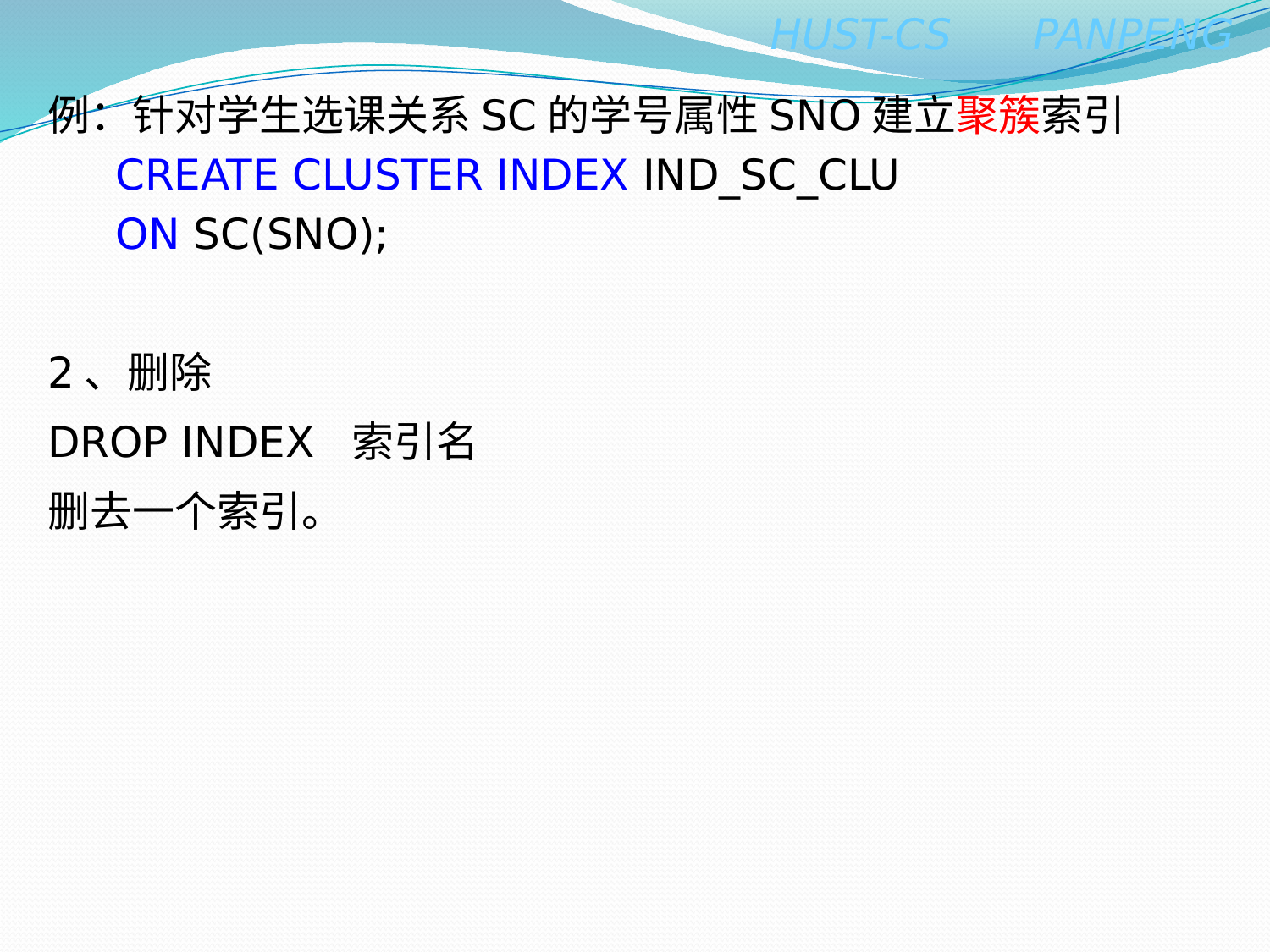

例：针对学生选课关系SC的学号属性SNO建立聚簇索引
     CREATE CLUSTER INDEX IND_SC_CLU
     ON SC(SNO);

2、删除
DROP INDEX  索引名
删去一个索引。
90